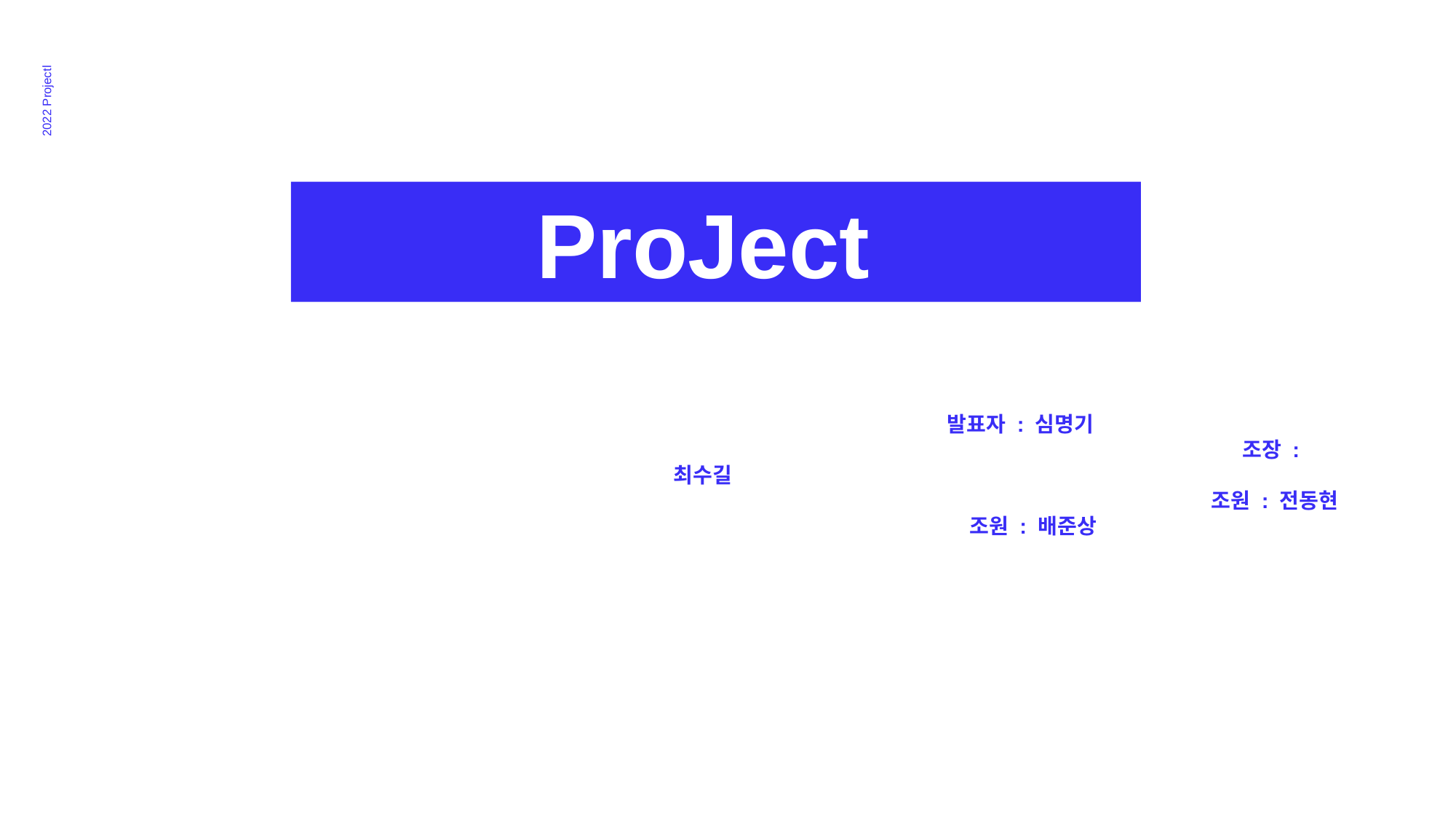

ProJect
2022 Projectl
 발표자 : 심명기
    					   조장 : 최수길
   									             조원 : 전동현
   조원 : 배준상